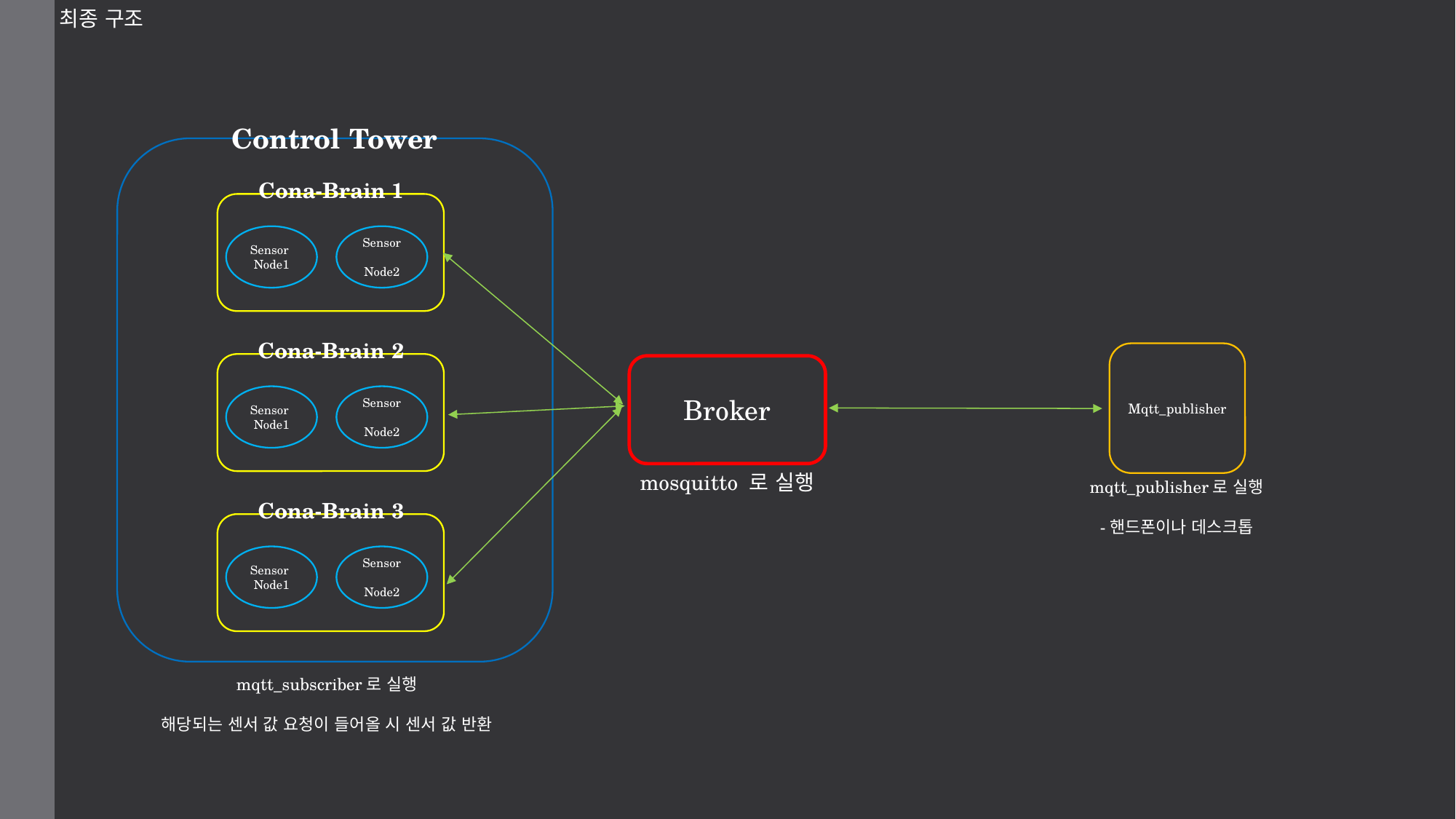

최종 구조
Control Tower

Cona-Brain 1

Sensor
Node1
Sensor
Node2
Cona-Brain 2

Sensor
Node1
Sensor
Node2
Cona-Brain 3

Sensor
Node1
Sensor
Node2
mqtt_subscriber로 실행

해당되는 센서 값 요청이 들어올 시 센서 값 반환
Mqtt_publisher
Broker
mosquitto 로 실행
mqtt_publisher로 실행

-핸드폰이나 데스크톱